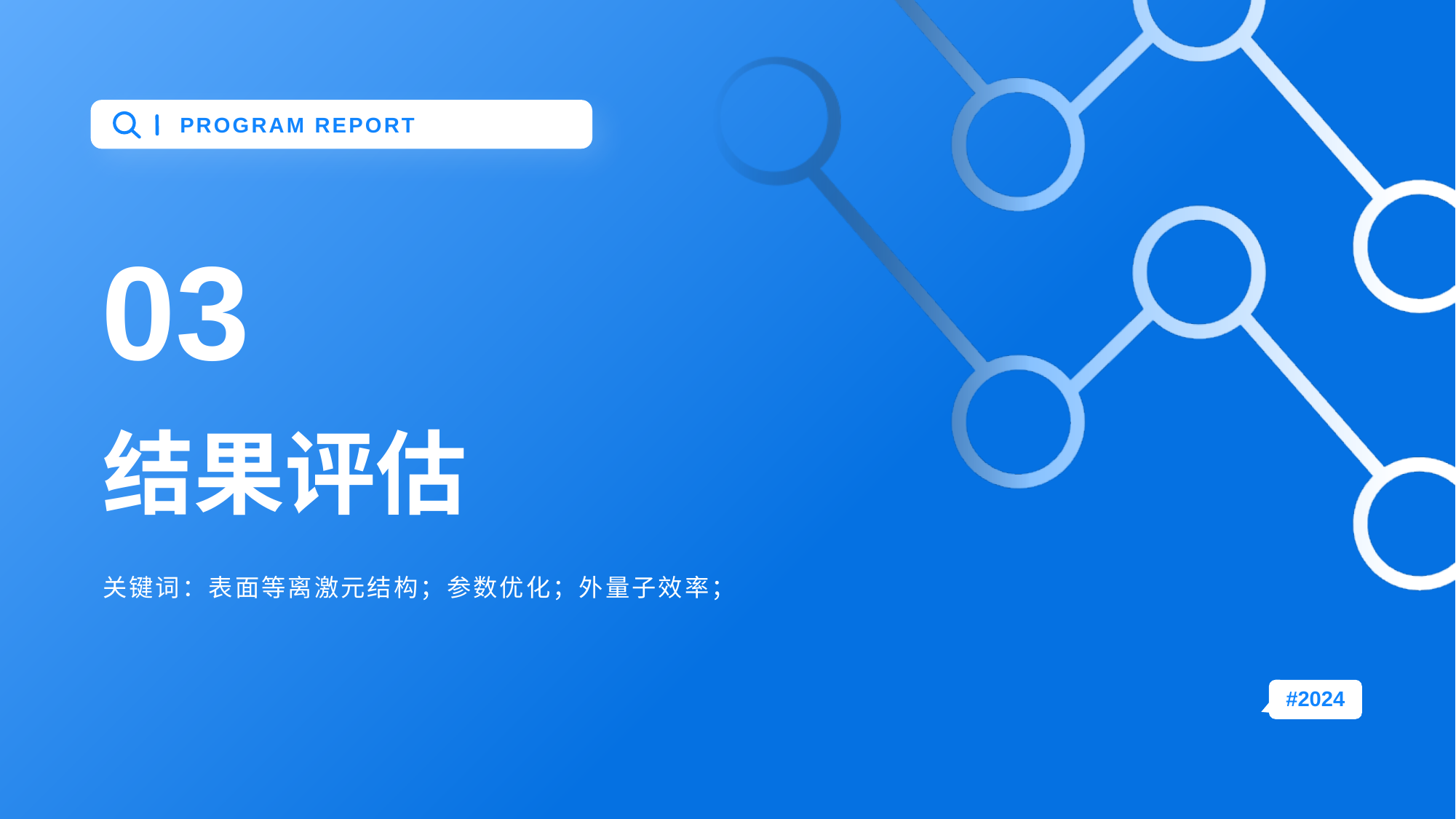

PROGRAM REPORT
03
# 结果评估
关键词：表面等离激元结构；参数优化；外量子效率；
#2024